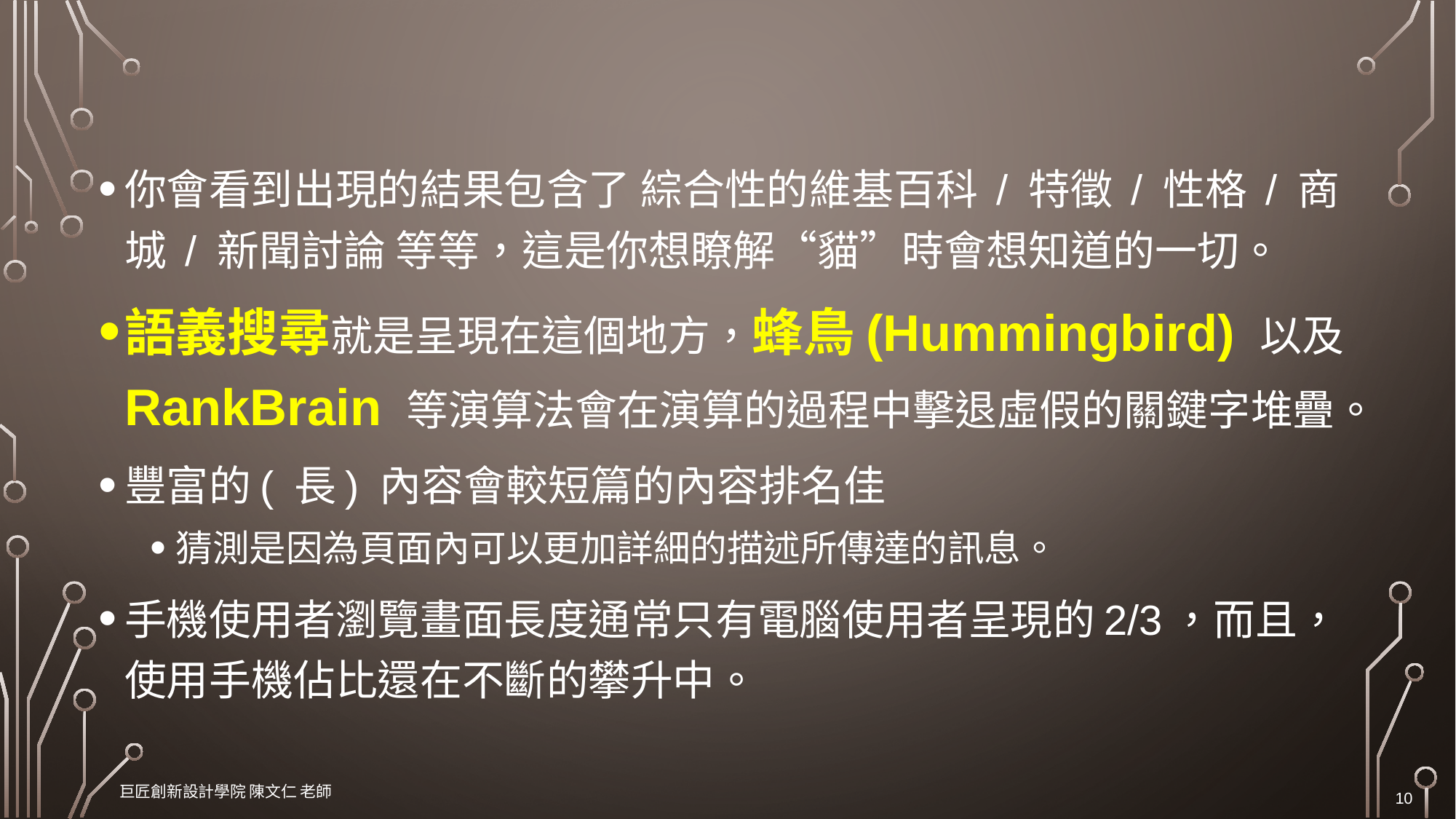

#
你會看到出現的結果包含了 綜合性的維基百科 / 特徵 / 性格 / 商城 / 新聞討論 等等，這是你想瞭解“貓”時會想知道的一切。
語義搜尋就是呈現在這個地方，蜂鳥(Hummingbird) 以及 RankBrain 等演算法會在演算的過程中擊退虛假的關鍵字堆疊。
豐富的( 長) 內容會較短篇的內容排名佳
猜測是因為頁面內可以更加詳細的描述所傳達的訊息。
手機使用者瀏覽畫面長度通常只有電腦使用者呈現的2/3，而且，使用手機佔比還在不斷的攀升中。
巨匠創新設計學院 陳文仁 老師
10